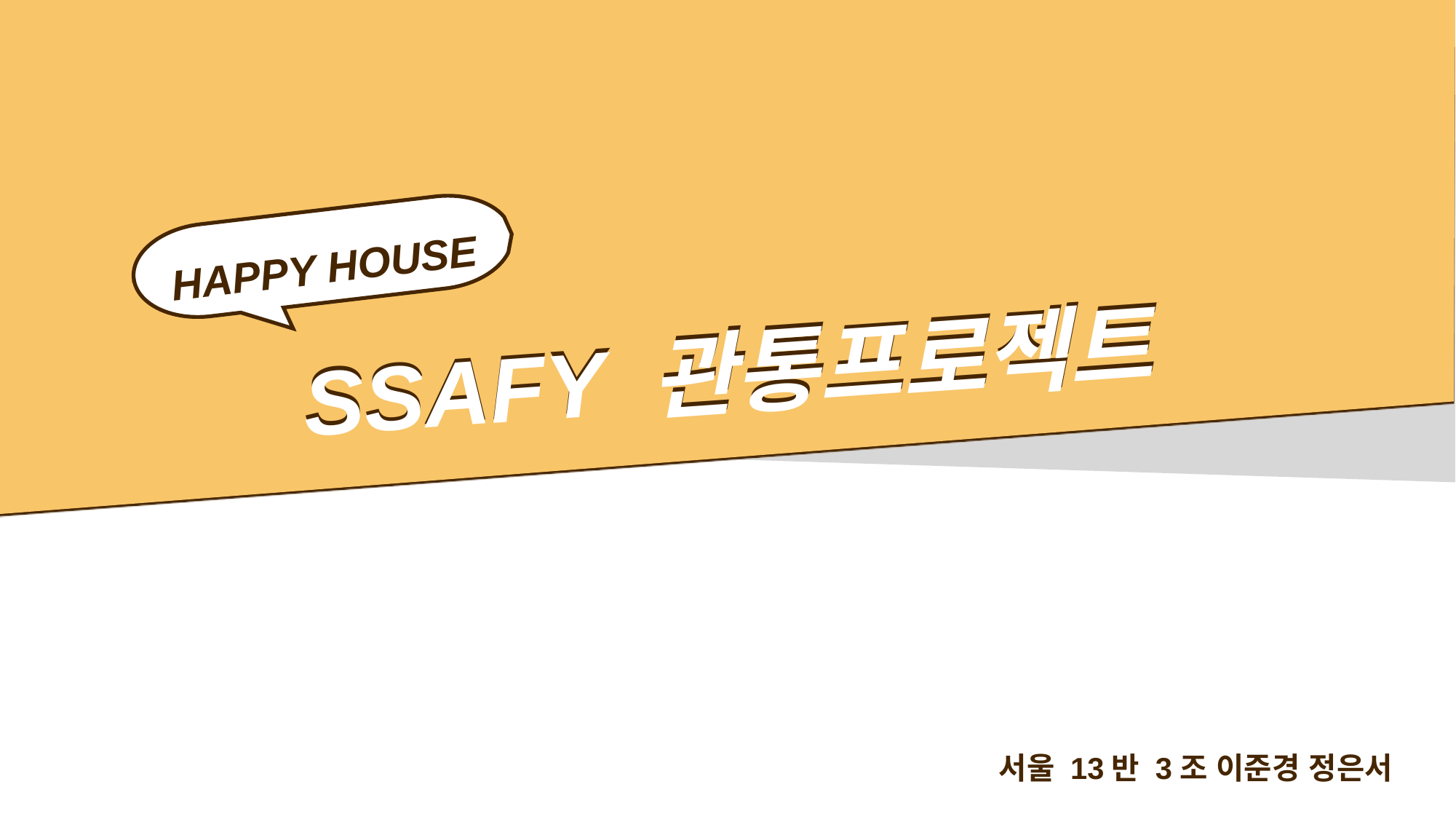

HAPPY HOUSE
SSAFY 관통프로젝트
SSAFY 관통프로젝트
서울 13반 3조 이준경 정은서